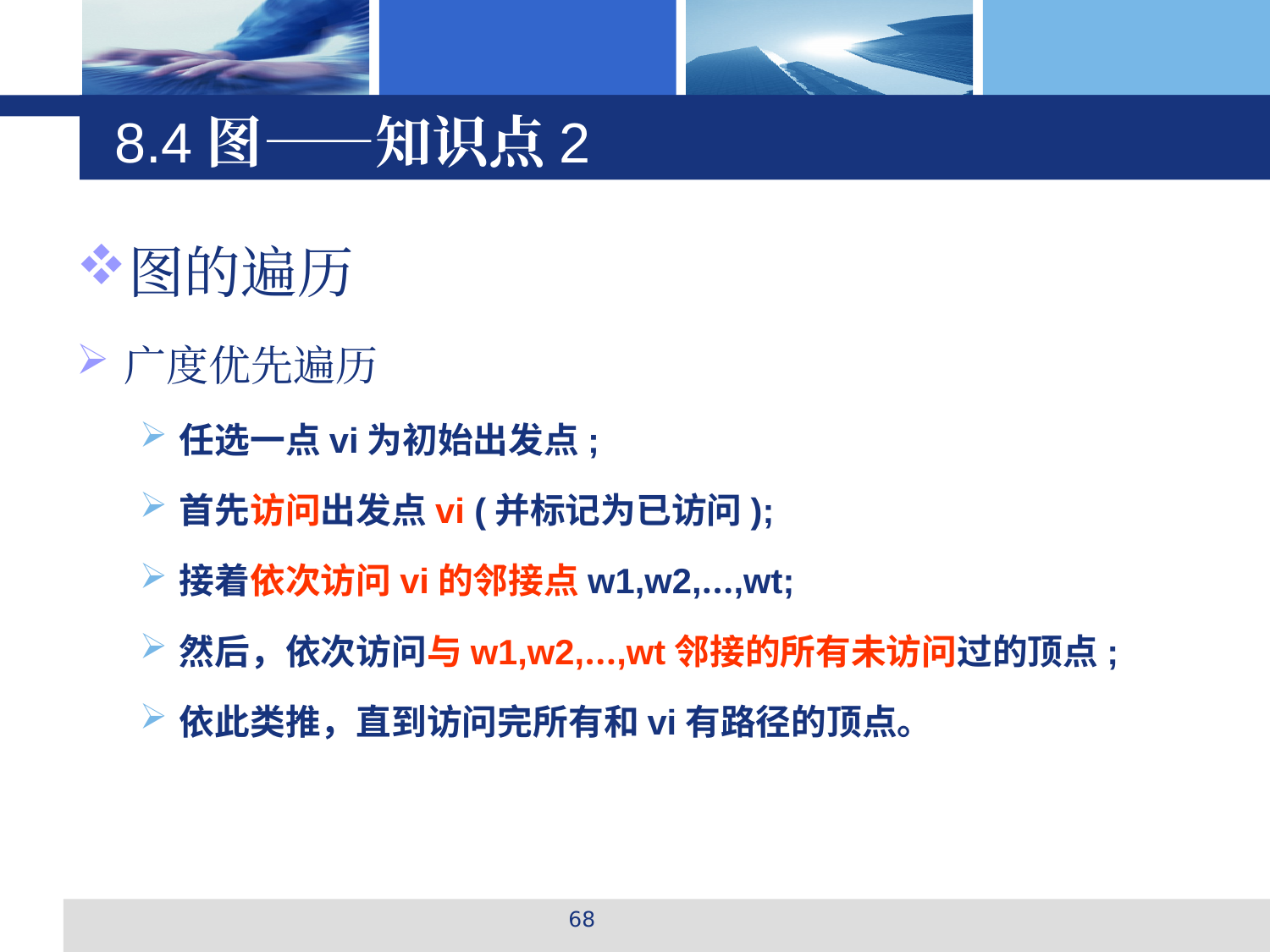

# 8.4图——知识点2
图的遍历
广度优先遍历
任选一点vi为初始出发点;
首先访问出发点vi (并标记为已访问);
接着依次访问vi的邻接点w1,w2,…,wt;
然后，依次访问与w1,w2,…,wt邻接的所有未访问过的顶点;
依此类推，直到访问完所有和vi有路径的顶点。

68